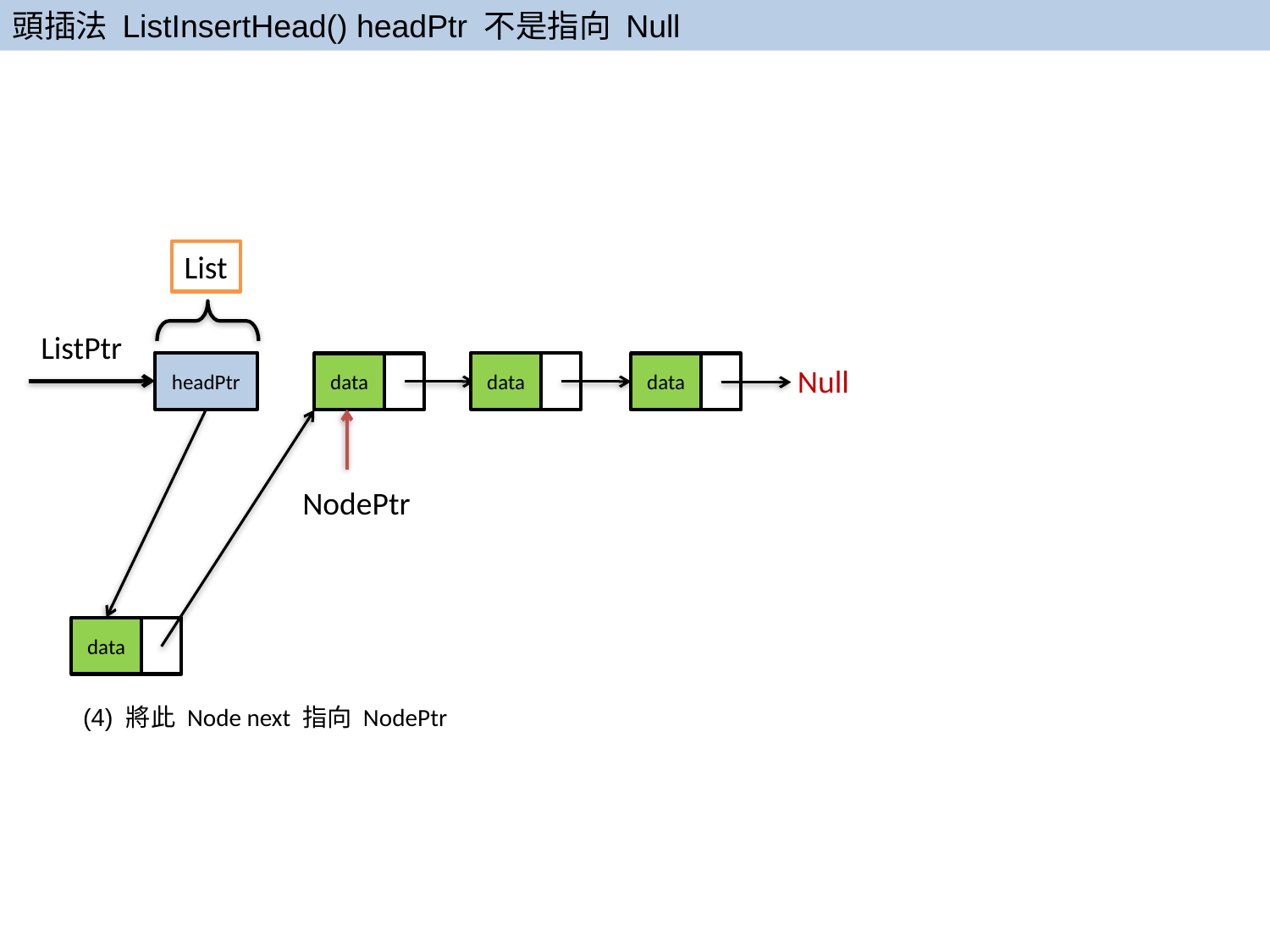

頭插法 ListInsertHead() headPtr 不是指向 Null
List

ListPtr

data
headPtr

data

data
Null
NodePtr

data
(4) 將此 Node next 指向 NodePtr